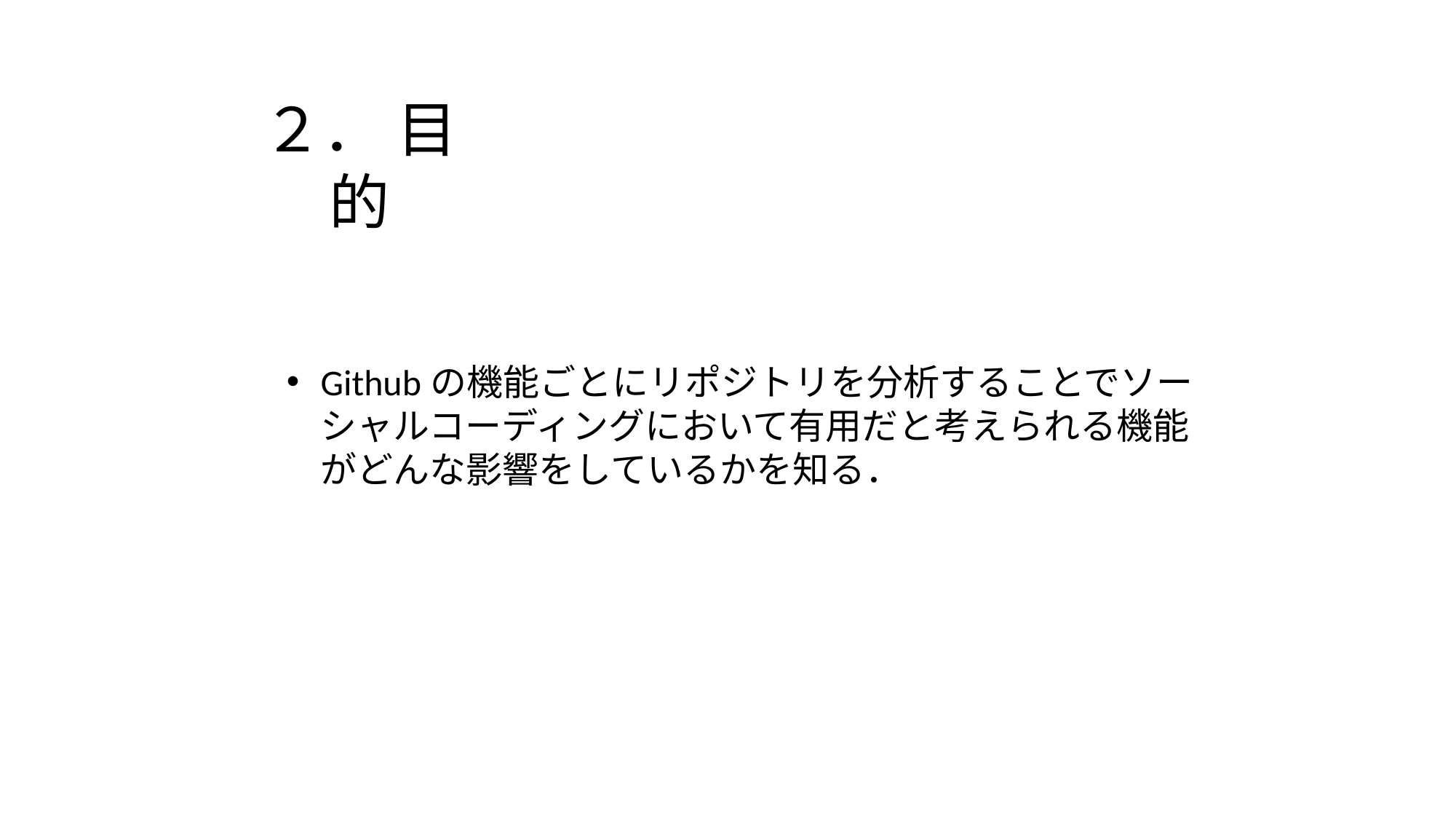

２． 目 的
Githubの機能ごとにリポジトリを分析することでソーシャルコーディングにおいて有用だと考えられる機能がどんな影響をしているかを知る．